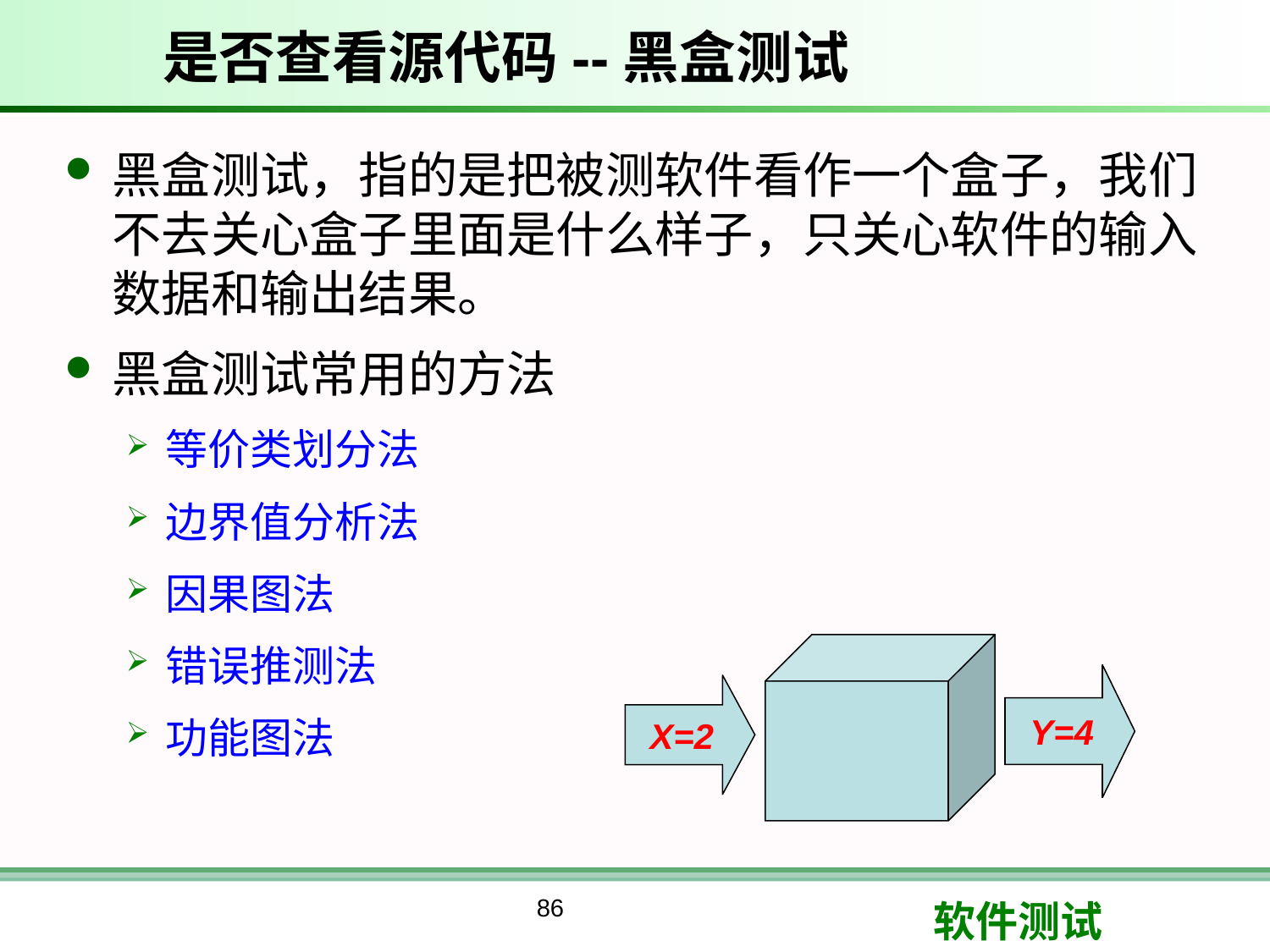

# 是否查看源代码--黑盒测试
黑盒测试，指的是把被测软件看作一个盒子，我们不去关心盒子里面是什么样子，只关心软件的输入数据和输出结果。
黑盒测试常用的方法
等价类划分法
边界值分析法
因果图法
错误推测法
功能图法

Y=4
X=2
86